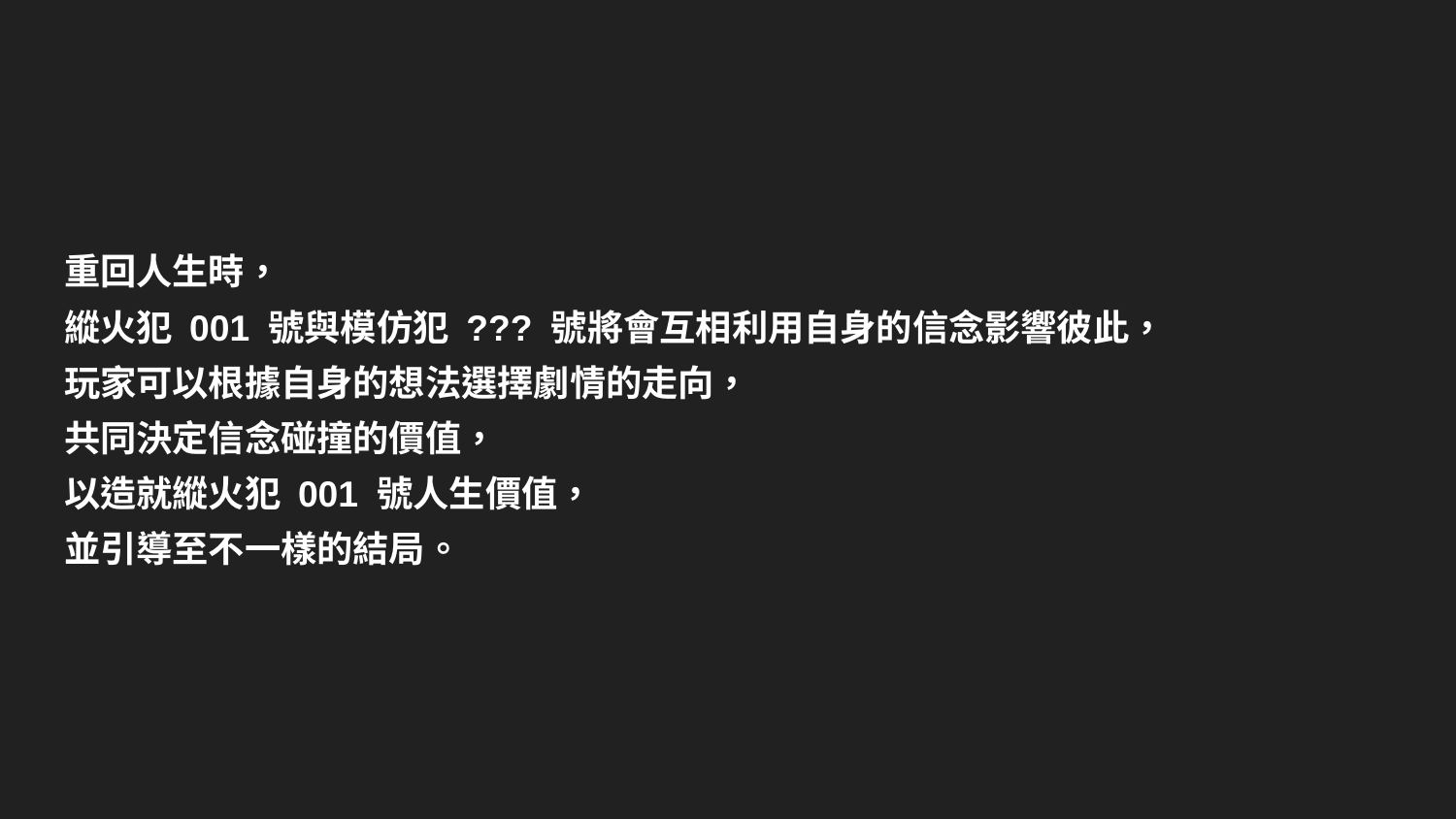

# 重回人生時，
縱火犯 001 號與模仿犯 ??? 號將會互相利用自身的信念影響彼此，
玩家可以根據自身的想法選擇劇情的走向，
共同決定信念碰撞的價值，
以造就縱火犯 001 號人生價值，
並引導至不一樣的結局。